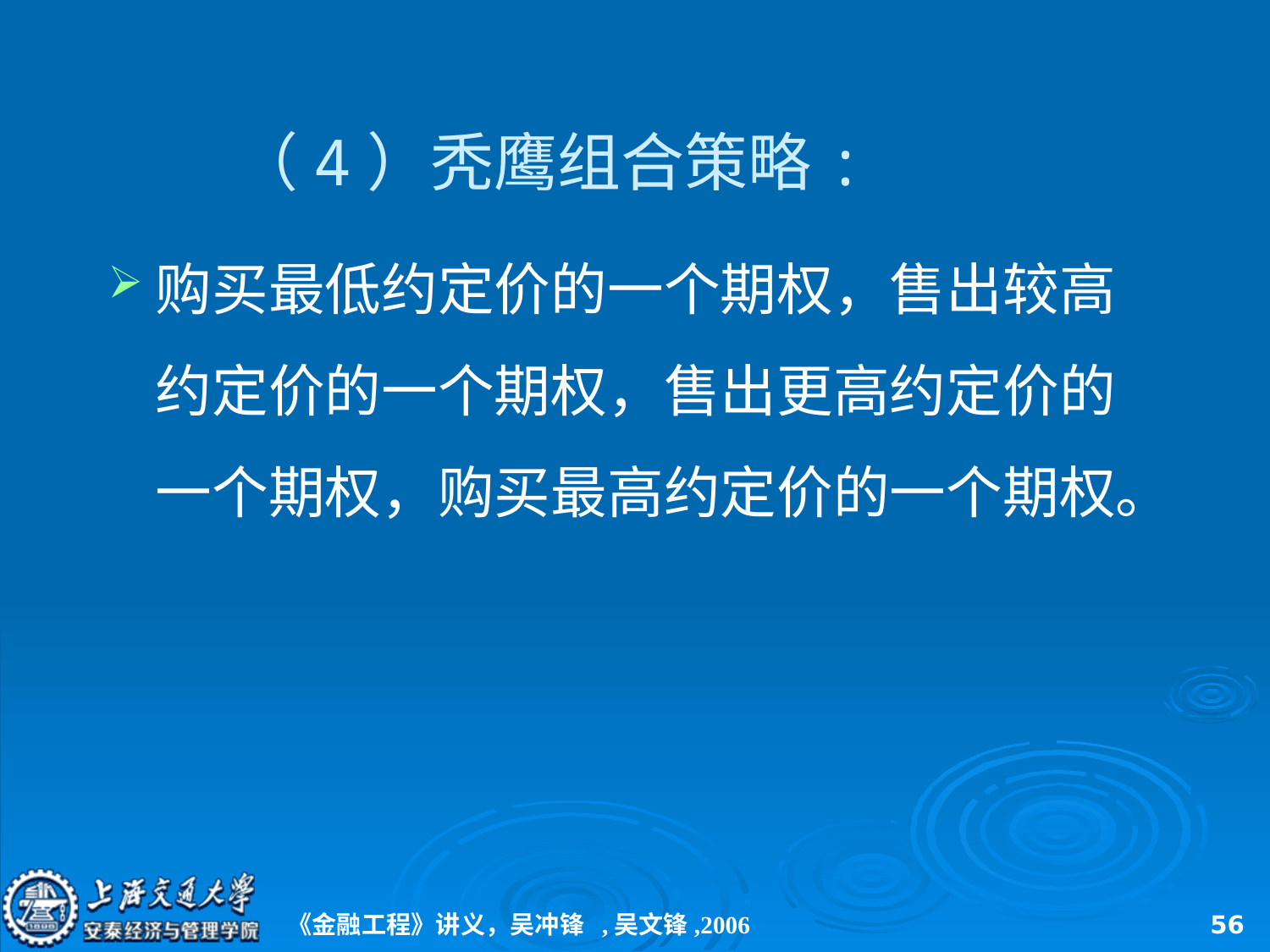

（4）秃鹰组合策略:
购买最低约定价的一个期权，售出较高约定价的一个期权，售出更高约定价的一个期权，购买最高约定价的一个期权。